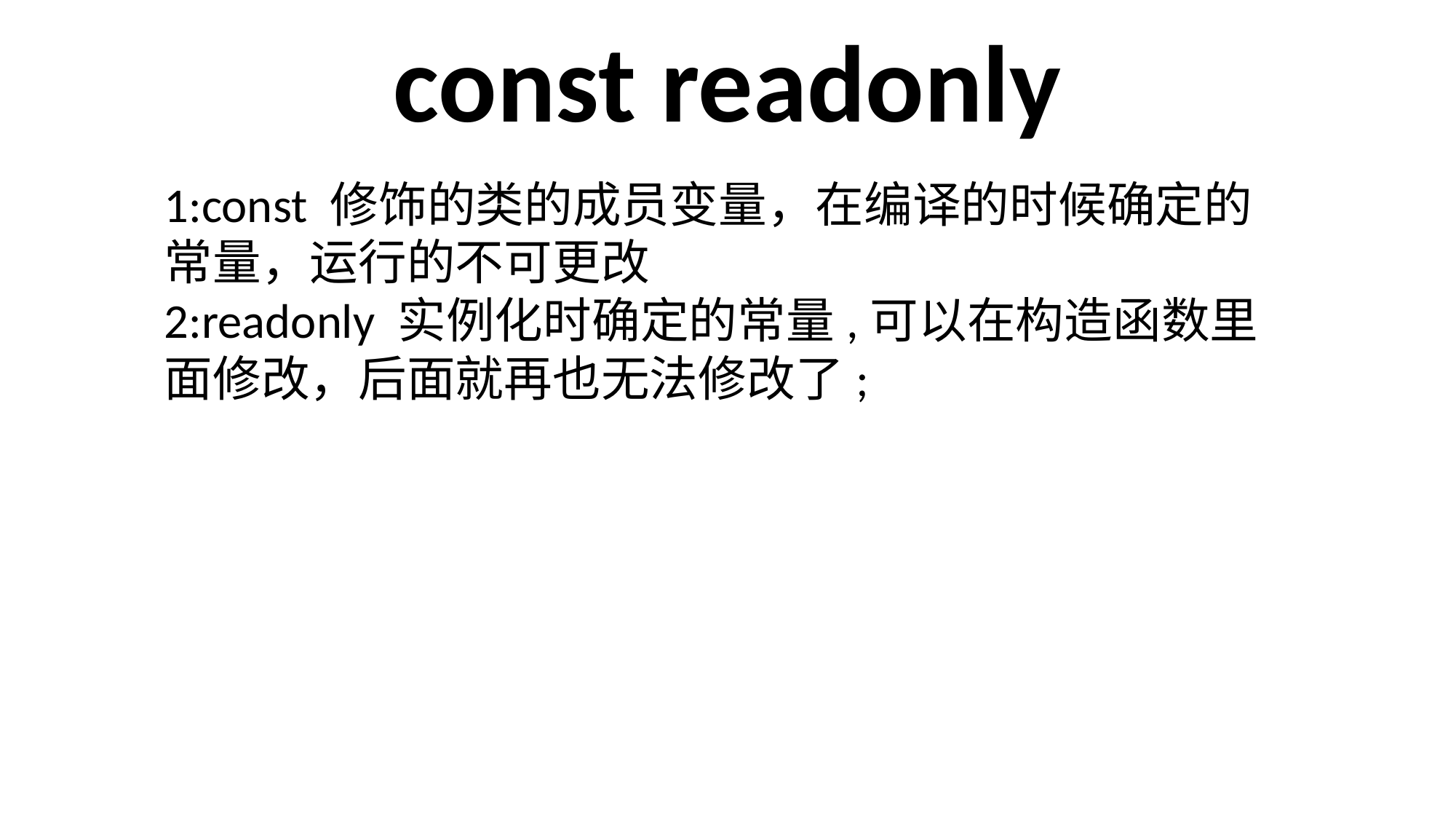

const readonly
1:const 修饰的类的成员变量，在编译的时候确定的常量，运行的不可更改
2:readonly 实例化时确定的常量,可以在构造函数里面修改，后面就再也无法修改了;
4